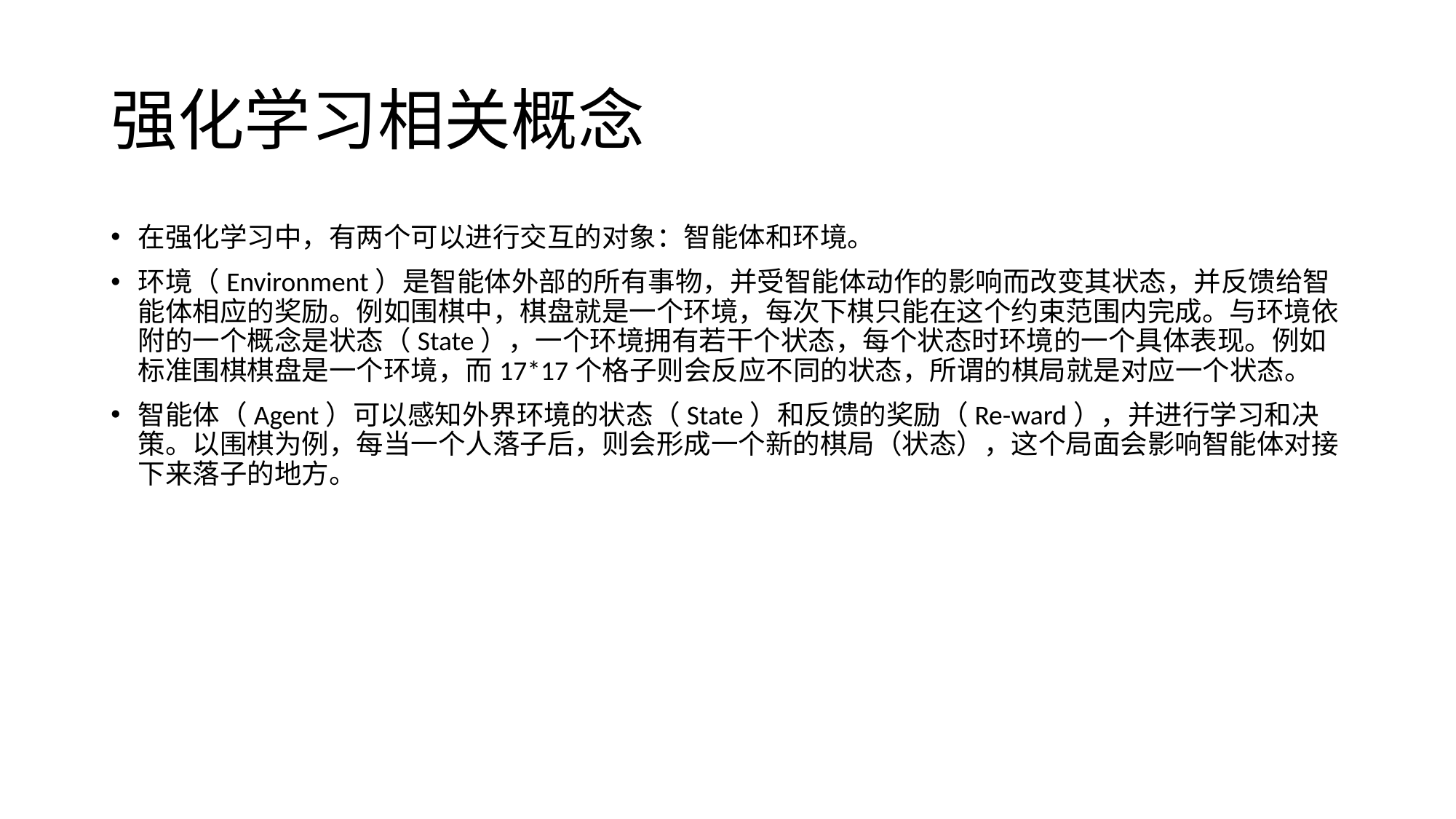

# 强化学习相关概念
在强化学习中，有两个可以进行交互的对象：智能体和环境。
环境（Environment）是智能体外部的所有事物，并受智能体动作的影响而改变其状态，并反馈给智能体相应的奖励。例如围棋中，棋盘就是一个环境，每次下棋只能在这个约束范围内完成。与环境依附的一个概念是状态（State），一个环境拥有若干个状态，每个状态时环境的一个具体表现。例如标准围棋棋盘是一个环境，而17*17个格子则会反应不同的状态，所谓的棋局就是对应一个状态。
智能体（Agent）可以感知外界环境的状态（State）和反馈的奖励（Re-ward），并进行学习和决策。以围棋为例，每当一个人落子后，则会形成一个新的棋局（状态），这个局面会影响智能体对接下来落子的地方。